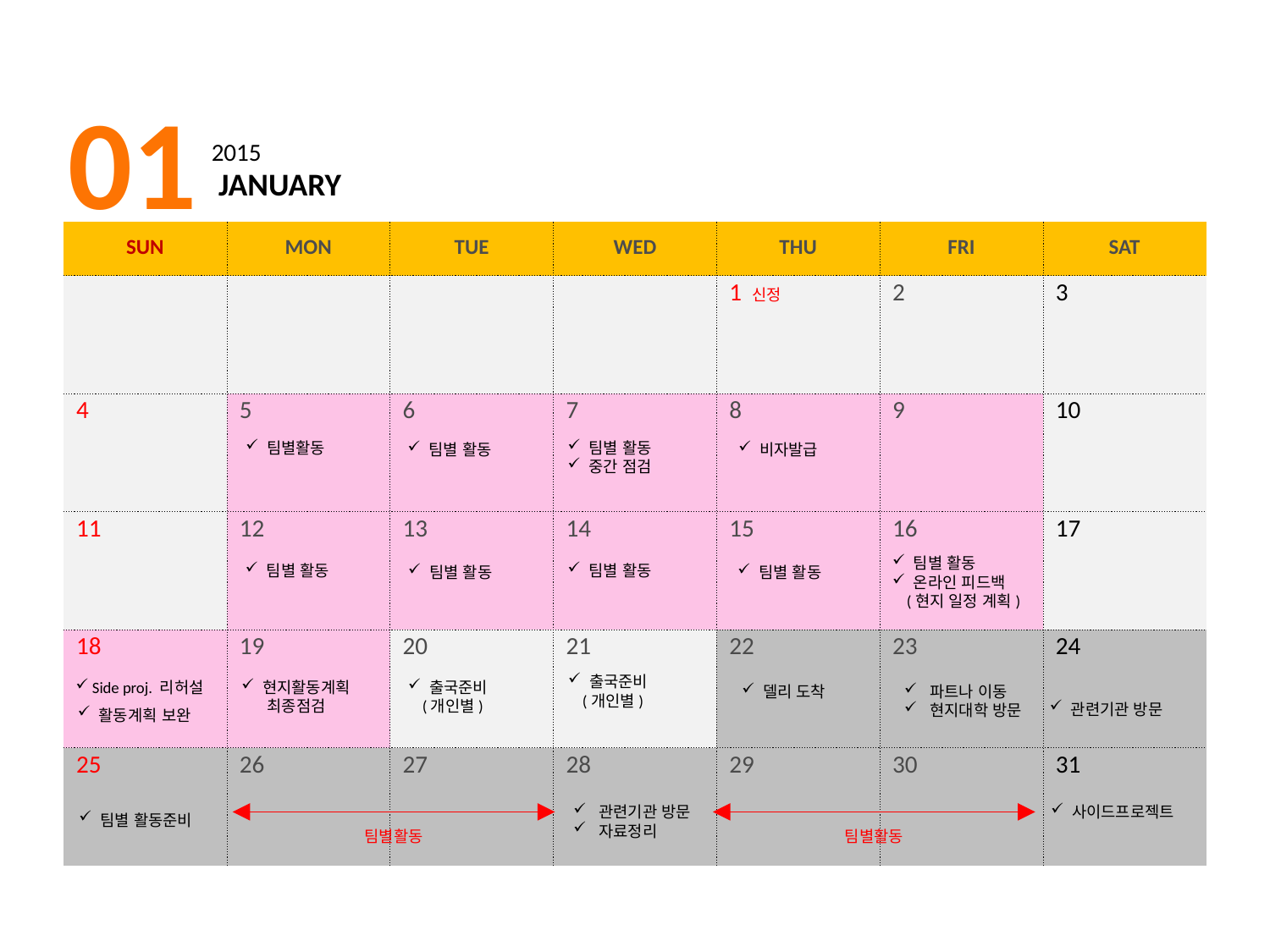

01
2015
JANUARY
| SUN | MON | TUE | WED | THU | FRI | SAT |
| --- | --- | --- | --- | --- | --- | --- |
|  |  |  |  | 1 신정 | 2 | 3 |
| 4 | 5 | 6 | 7 | 8 | 9 | 10 |
| 11 | 12 | 13 | 14 | 15 | 16 | 17 |
| 18 | 19 | 20 | 21 | 22 | 23 | 24 |
| 25 | 26 | 27 | 28 | 29 | 30 | 31 |
 팀별활동
 팀별 활동
 중간 점검
 팀별 활동
 비자발급
 팀별 활동
 온라인 피드백
    (현지 일정 계획)
 팀별 활동
 팀별 활동
 팀별 활동
 팀별 활동
 출국준비
    (개인별)
 현지활동계획
     최종점검
 출국준비
    (개인별)
 Side proj. 리허설
 델리 도착
  파트나 이동
  현지대학 방문
 관련기관 방문
 활동계획 보완
  관련기관 방문
  자료정리
 사이드프로젝트
 팀별 활동준비
팀별활동
팀별활동